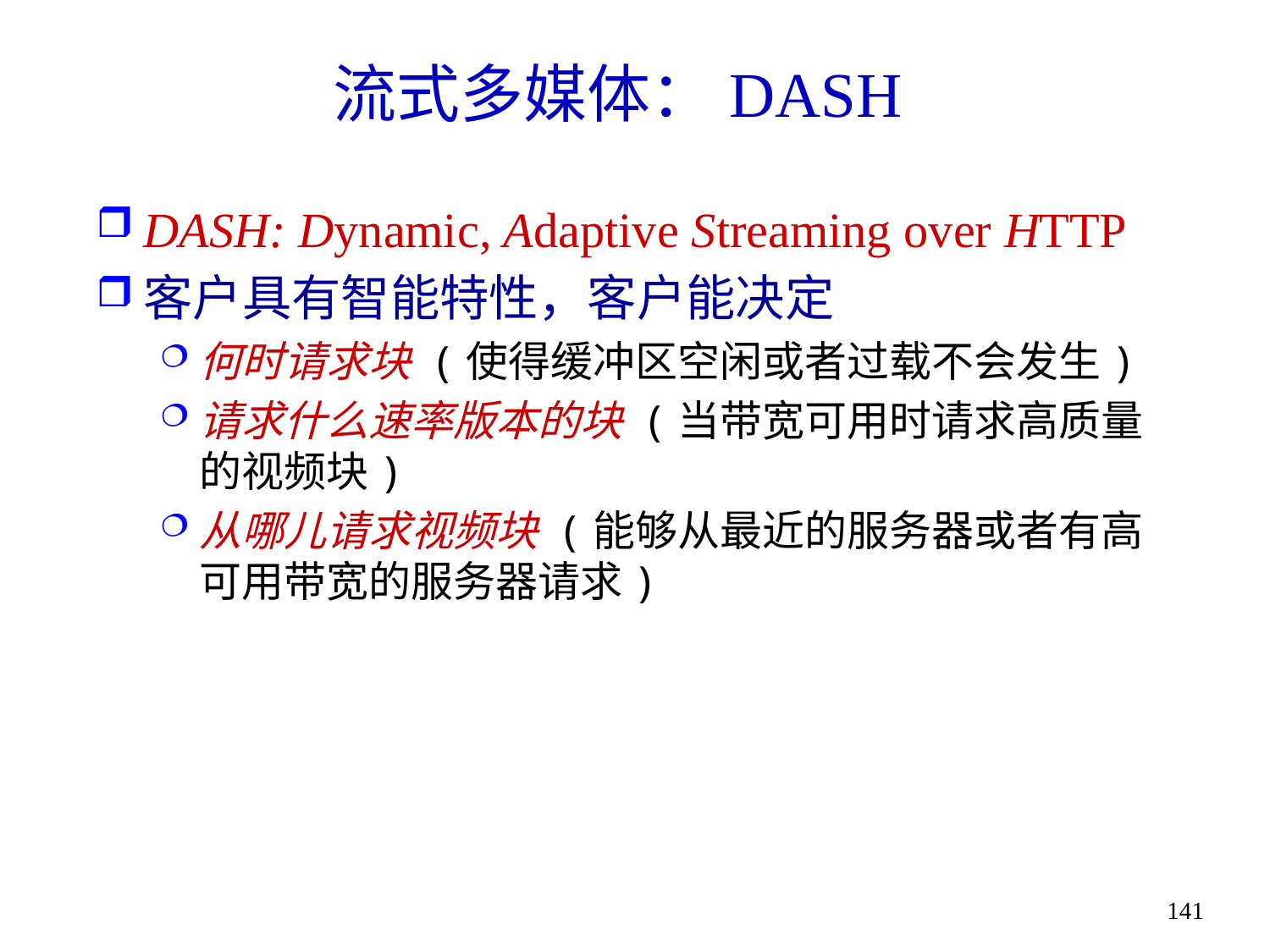

# 流式多媒体：DASH
DASH: Dynamic, Adaptive Streaming over HTTP
客户具有智能特性，客户能决定
何时请求块 (使得缓冲区空闲或者过载不会发生)
请求什么速率版本的块 (当带宽可用时请求高质量的视频块)
从哪儿请求视频块 (能够从最近的服务器或者有高可用带宽的服务器请求)
141